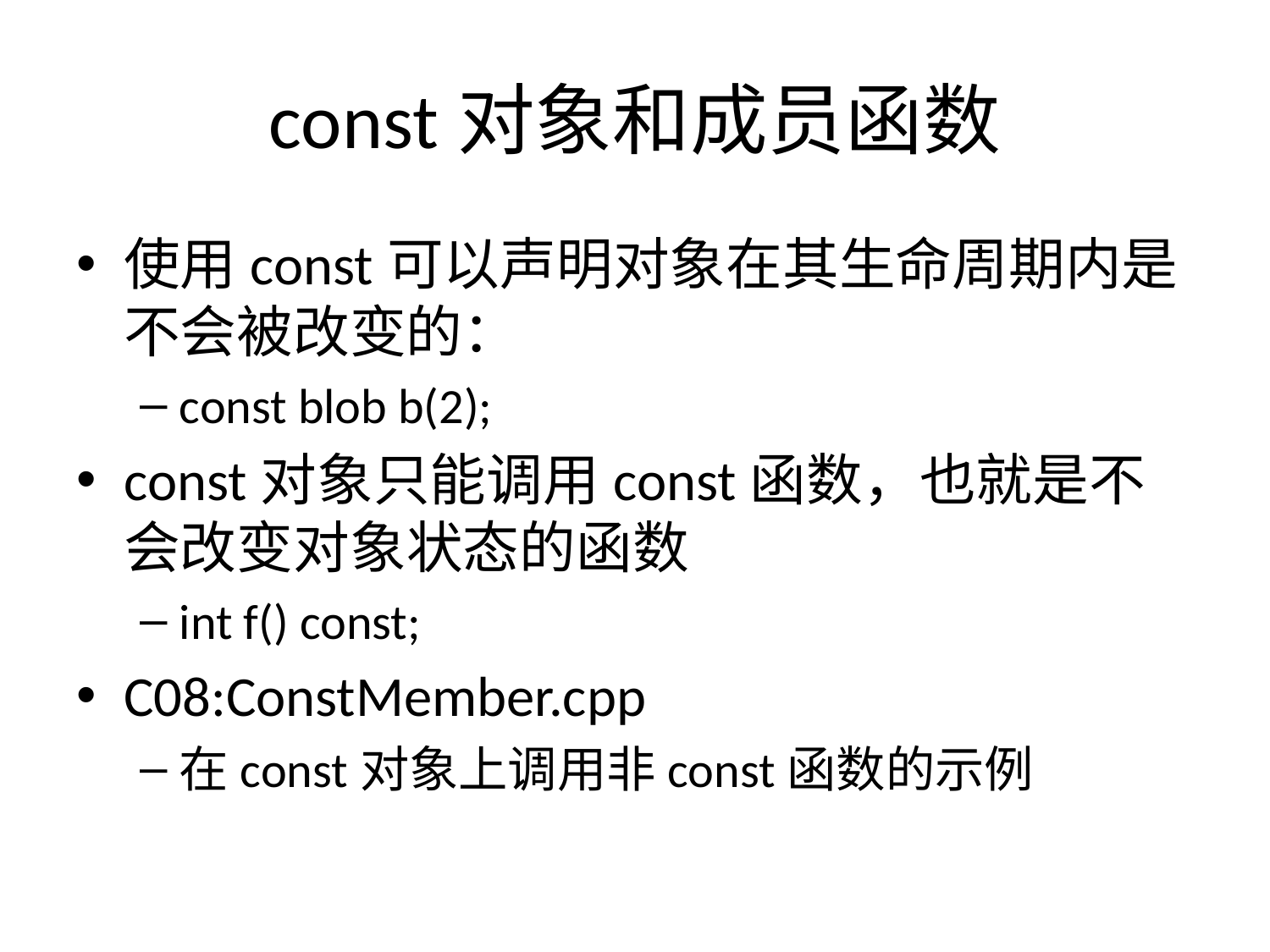

# const对象和成员函数
使用const可以声明对象在其生命周期内是不会被改变的：
const blob b(2);
const对象只能调用const函数，也就是不会改变对象状态的函数
int f() const;
C08:ConstMember.cpp
在const对象上调用非const函数的示例